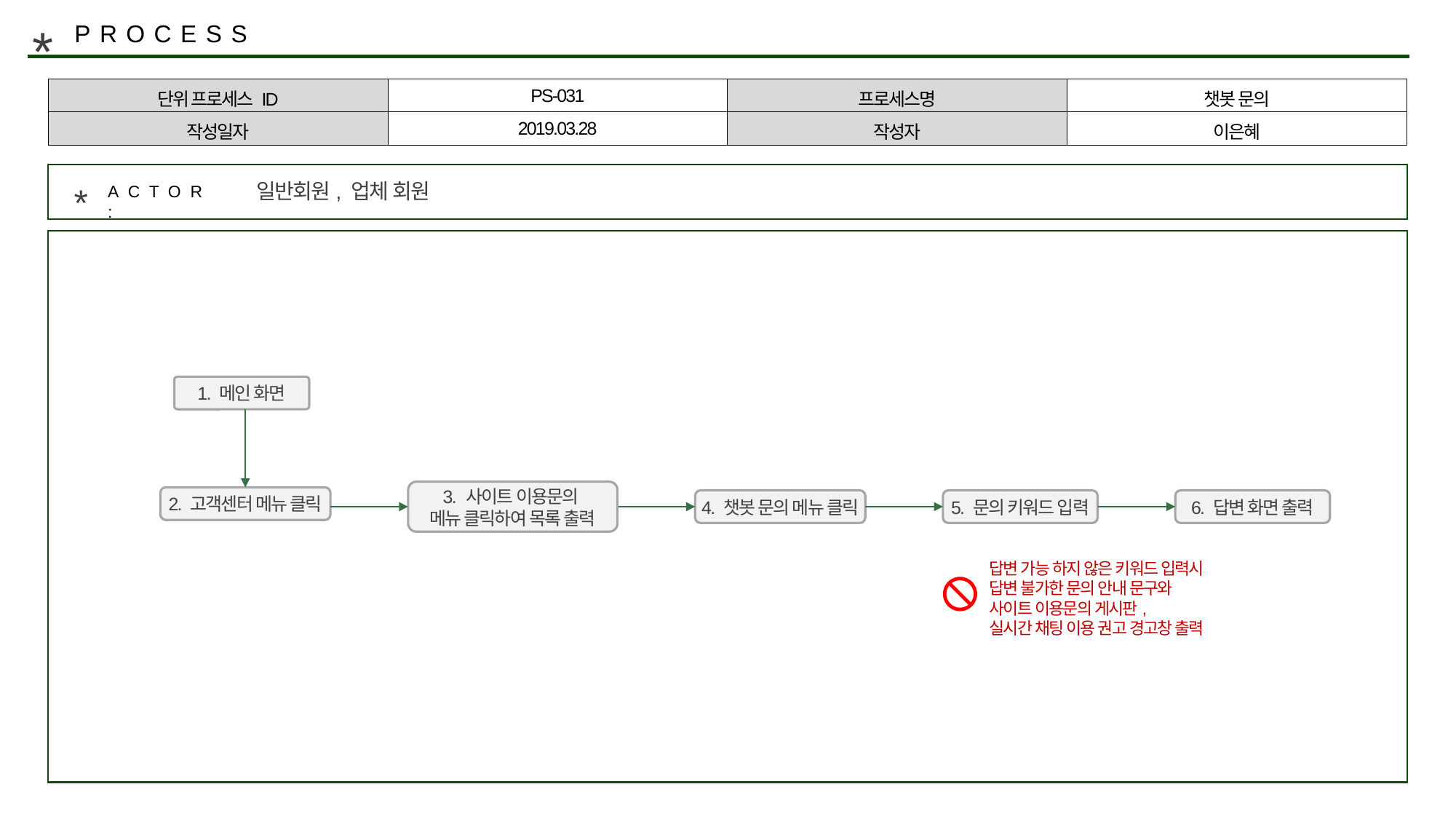

*
PROCESS
| 단위 프로세스 ID | PS-031 | 프로세스명 | 챗봇 문의 |
| --- | --- | --- | --- |
| 작성일자 | 2019.03.28 | 작성자 | 이은혜 |

일반회원, 업체 회원
*
ACTOR :

1. 메인 화면
3. 사이트 이용문의
메뉴 클릭하여 목록 출력
2. 고객센터 메뉴 클릭
4. 챗봇 문의 메뉴 클릭
5. 문의 키워드 입력
6. 답변 화면 출력
답변 가능 하지 않은 키워드 입력시
답변 불가한 문의 안내 문구와
사이트 이용문의 게시판,
실시간 채팅 이용 권고 경고창 출력